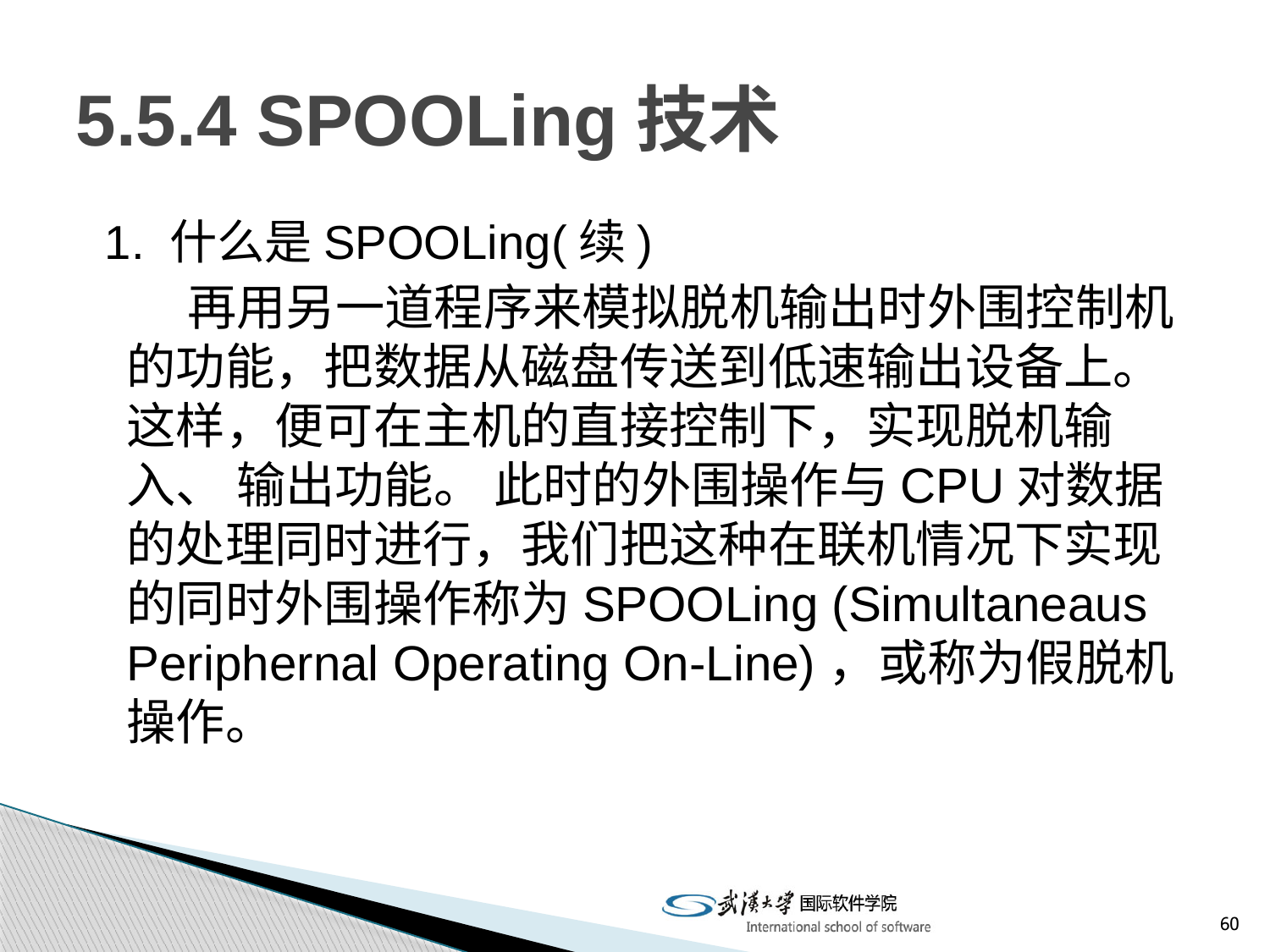

# 5.5.4 SPOOLing技术
 1. 什么是SPOOLing(续)
        再用另一道程序来模拟脱机输出时外围控制机的功能，把数据从磁盘传送到低速输出设备上。这样，便可在主机的直接控制下，实现脱机输入、 输出功能。 此时的外围操作与CPU对数据的处理同时进行，我们把这种在联机情况下实现的同时外围操作称为SPOOLing (Simultaneaus Periphernal Operating On-Line)，或称为假脱机操作。
60